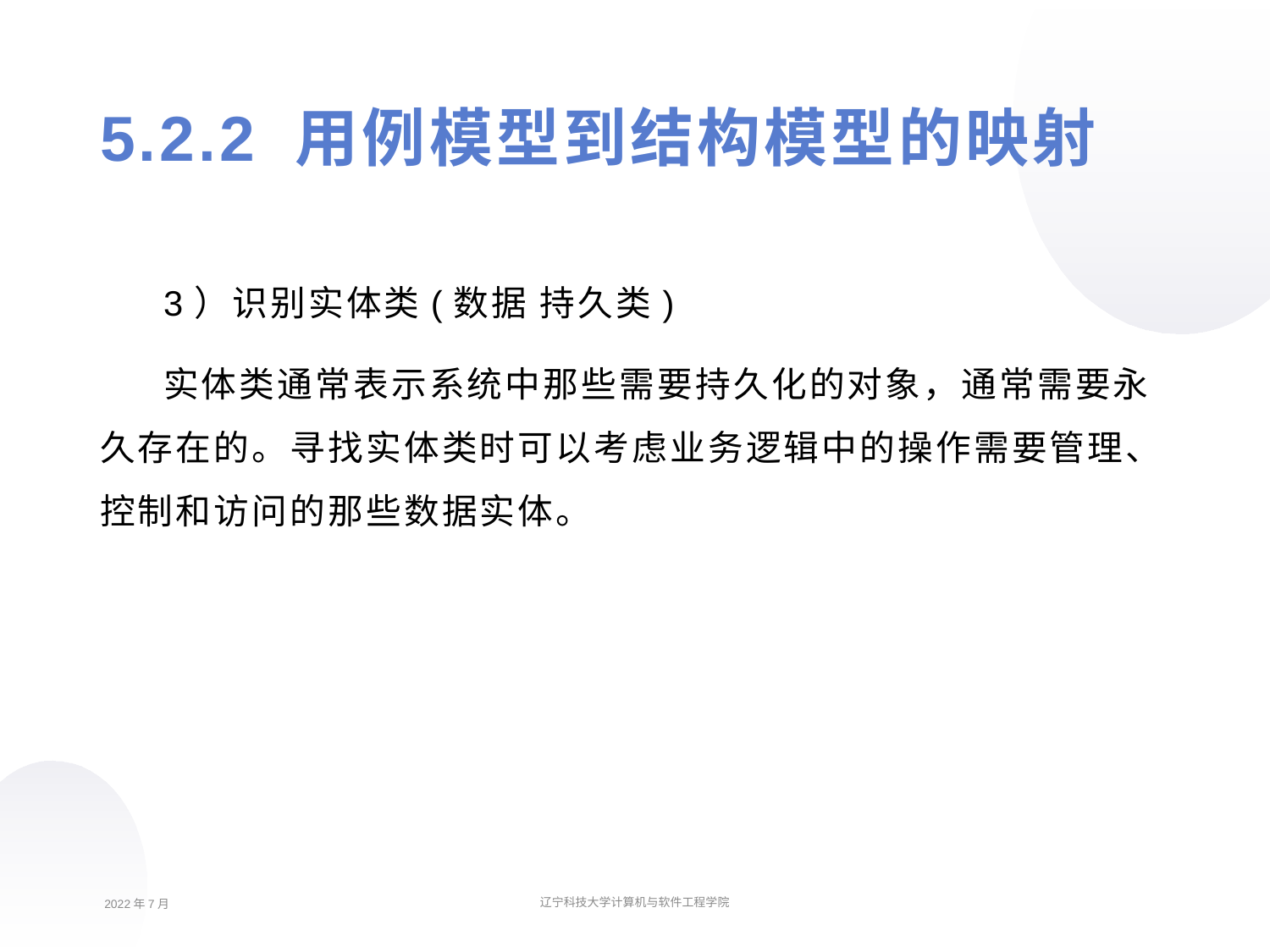

5.2.2 用例模型到结构模型的映射
3）识别实体类(数据 持久类)
实体类通常表示系统中那些需要持久化的对象，通常需要永久存在的。寻找实体类时可以考虑业务逻辑中的操作需要管理、控制和访问的那些数据实体。

2022年7月
辽宁科技大学计算机与软件工程学院
66